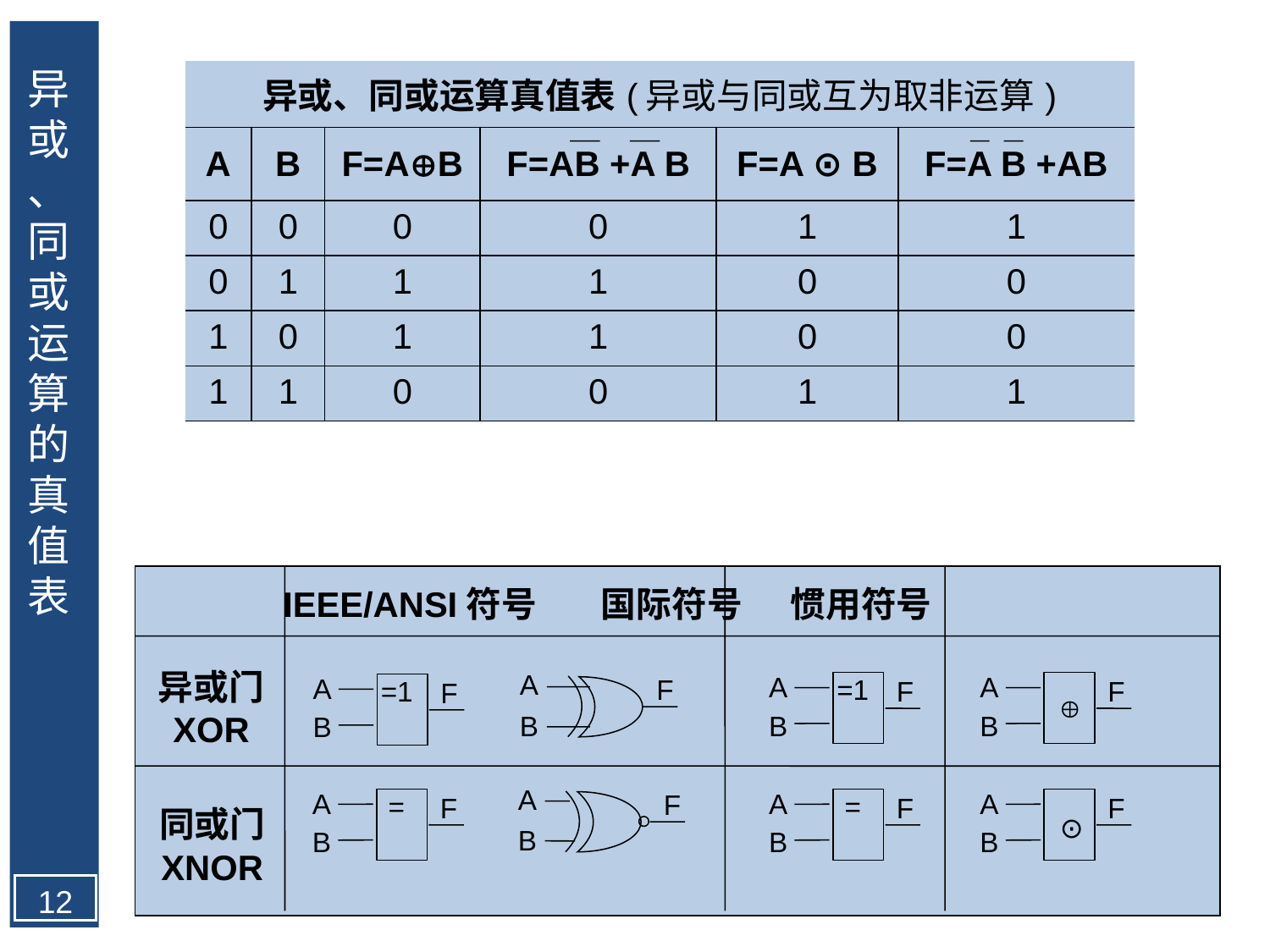

异或、同或运算的真值表
| 异或、同或运算真值表(异或与同或互为取非运算) |  |  |  |  |  |
| --- | --- | --- | --- | --- | --- |
| A | B | F=A⊕B | F=AB +A B | F=A ⊙ B | F=A B +AB |
| 0 | 0 | 0 | 0 | 1 | 1 |
| 0 | 1 | 1 | 1 | 0 | 0 |
| 1 | 0 | 1 | 1 | 0 | 0 |
| 1 | 1 | 0 | 0 | 1 | 1 |

             IEEE/ANSI符号        国际符号      惯用符号

异或门
XOR
A
F

B

A
=1
F

B

A
F

⊕

B

A
=1
F

B

A
A
=
F

B

A
=
F

B

A
F

⊙

B

F

同或门
XNOR

B

12